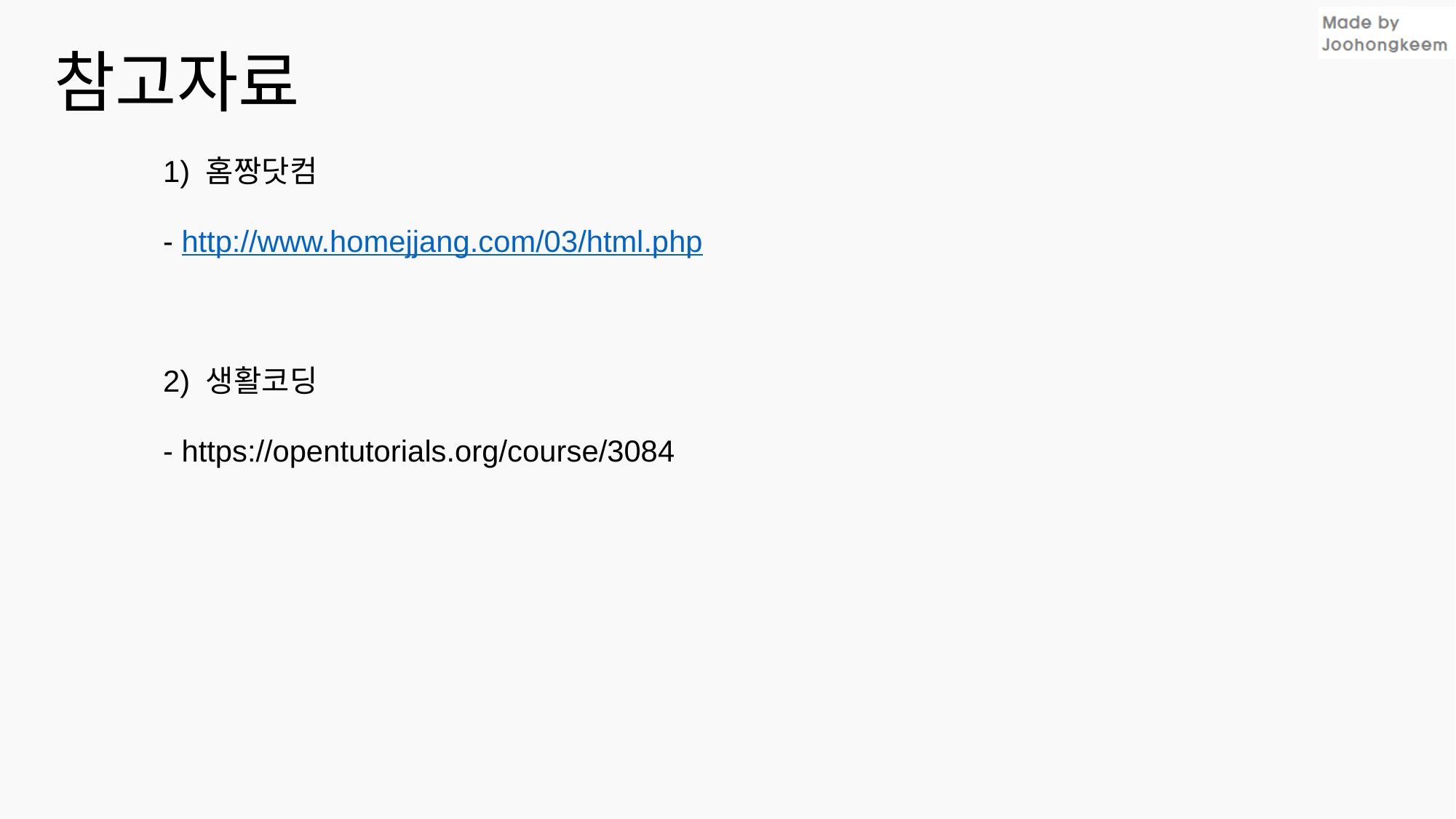

# 참고자료
	1) 홈짱닷컴
	- http://www.homejjang.com/03/html.php

	2) 생활코딩
	- https://opentutorials.org/course/3084